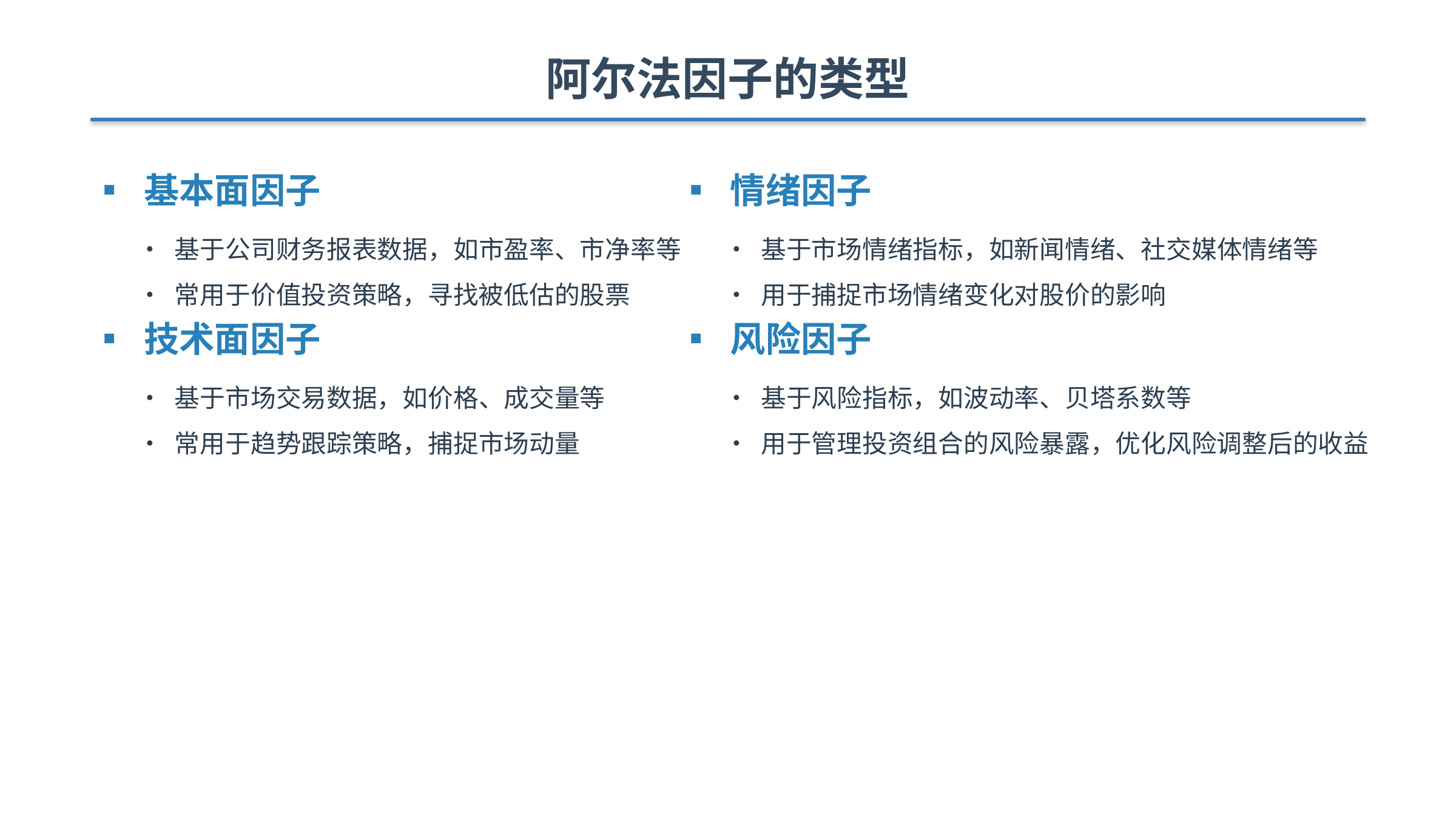

阿尔法因子的类型

▪ 基本面因子
• 基于公司财务报表数据，如市盈率、市净率等
• 常用于价值投资策略，寻找被低估的股票
▪ 技术面因子
• 基于市场交易数据，如价格、成交量等
• 常用于趋势跟踪策略，捕捉市场动量

▪ 情绪因子
• 基于市场情绪指标，如新闻情绪、社交媒体情绪等
• 用于捕捉市场情绪变化对股价的影响
▪ 风险因子
• 基于风险指标，如波动率、贝塔系数等
• 用于管理投资组合的风险暴露，优化风险调整后的收益